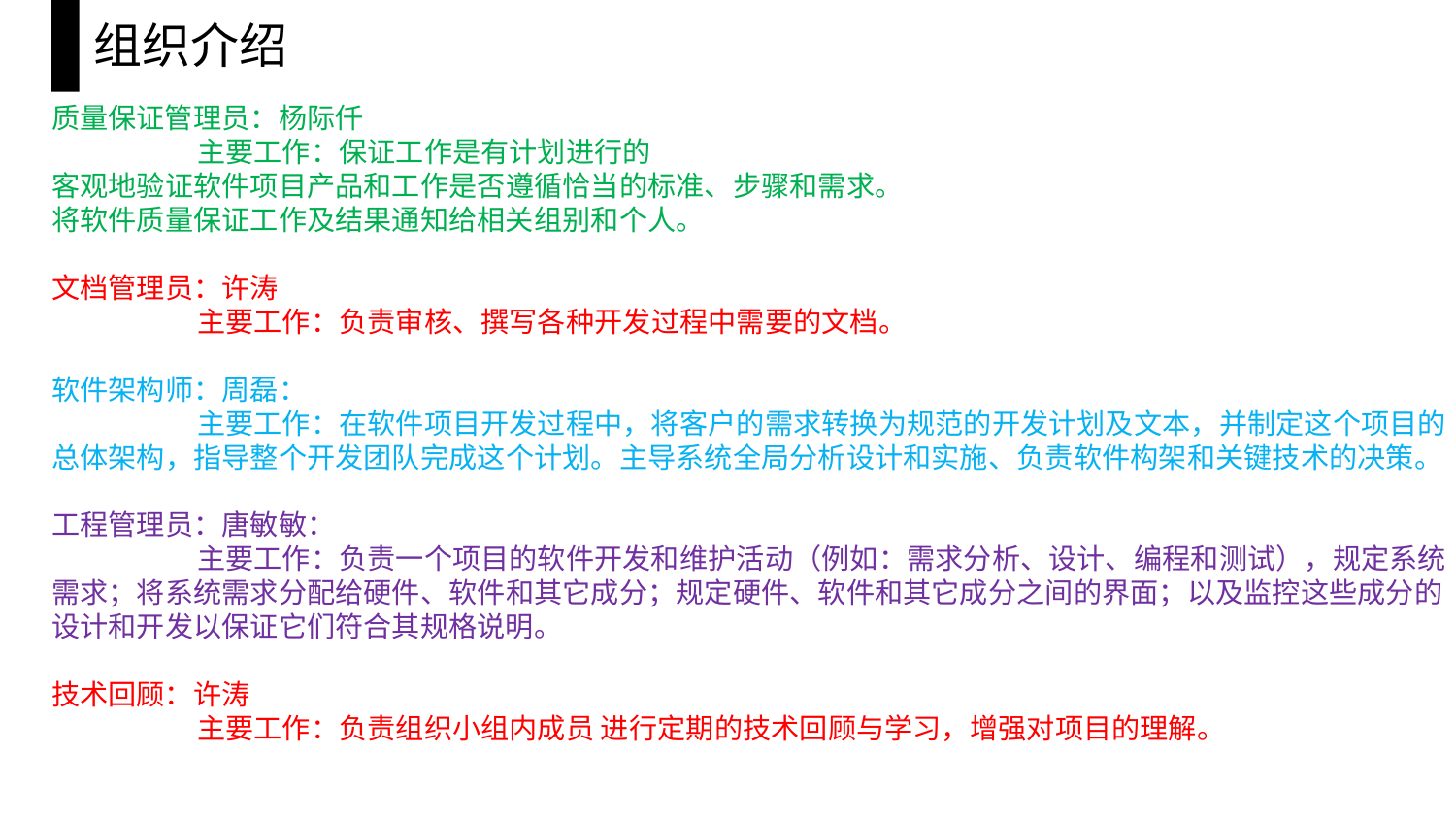

组织介绍
质量保证管理员：杨际仟
	主要工作：保证工作是有计划进行的
客观地验证软件项目产品和工作是否遵循恰当的标准、步骤和需求。
将软件质量保证工作及结果通知给相关组别和个人。

文档管理员：许涛
	主要工作：负责审核、撰写各种开发过程中需要的文档。

软件架构师：周磊：
	主要工作：在软件项目开发过程中，将客户的需求转换为规范的开发计划及文本，并制定这个项目的总体架构，指导整个开发团队完成这个计划。主导系统全局分析设计和实施、负责软件构架和关键技术的决策。

工程管理员：唐敏敏：
	主要工作：负责一个项目的软件开发和维护活动（例如：需求分析、设计、编程和测试），规定系统需求；将系统需求分配给硬件、软件和其它成分；规定硬件、软件和其它成分之间的界面；以及监控这些成分的设计和开发以保证它们符合其规格说明。

技术回顾：许涛
	主要工作：负责组织小组内成员 进行定期的技术回顾与学习，增强对项目的理解。